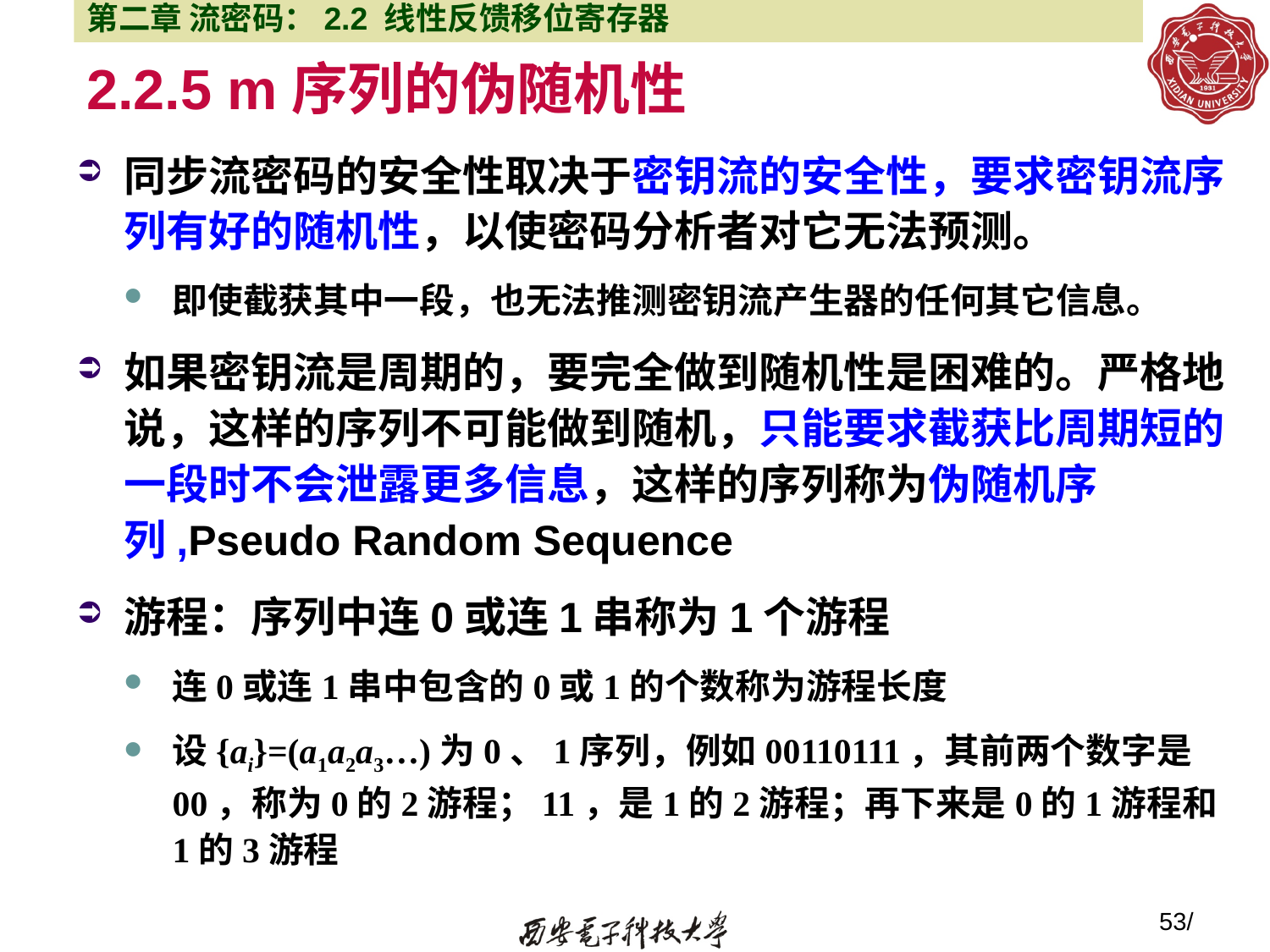

第二章 流密码：2.2 线性反馈移位寄存器
# 2.2.5 m序列的伪随机性
同步流密码的安全性取决于密钥流的安全性，要求密钥流序列有好的随机性，以使密码分析者对它无法预测。
即使截获其中一段，也无法推测密钥流产生器的任何其它信息。
如果密钥流是周期的，要完全做到随机性是困难的。严格地说，这样的序列不可能做到随机，只能要求截获比周期短的一段时不会泄露更多信息，这样的序列称为伪随机序列,Pseudo Random Sequence
游程：序列中连0或连1串称为1个游程
连0或连1串中包含的0或1的个数称为游程长度
设{ai}=(a1a2a3…)为0、1序列，例如00110111，其前两个数字是00，称为0的2游程；11，是1的2游程；再下来是0的1游程和1的3游程
53/